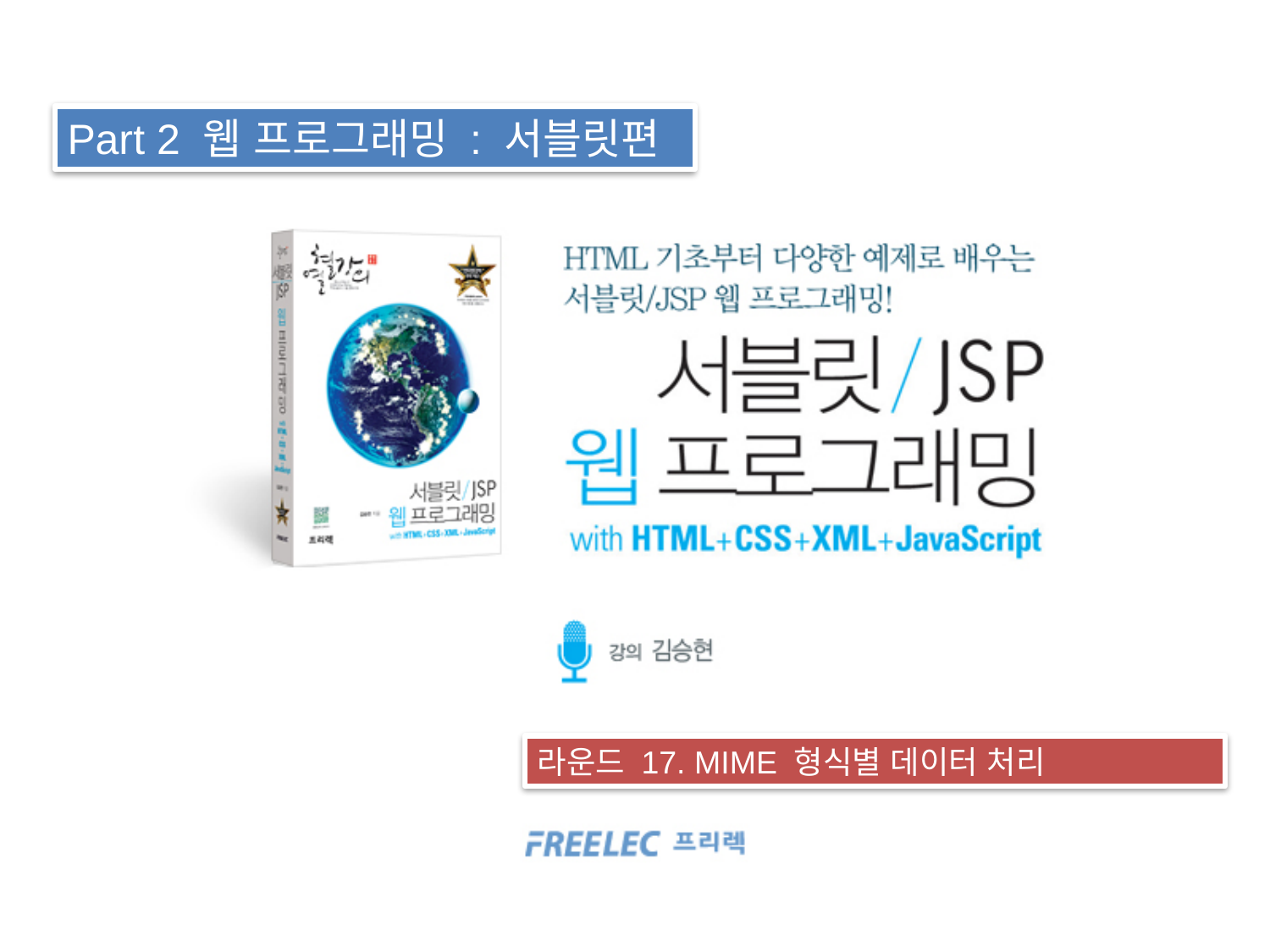

Part 2 웹 프로그래밍 : 서블릿편
라운드 17. MIME 형식별 데이터 처리